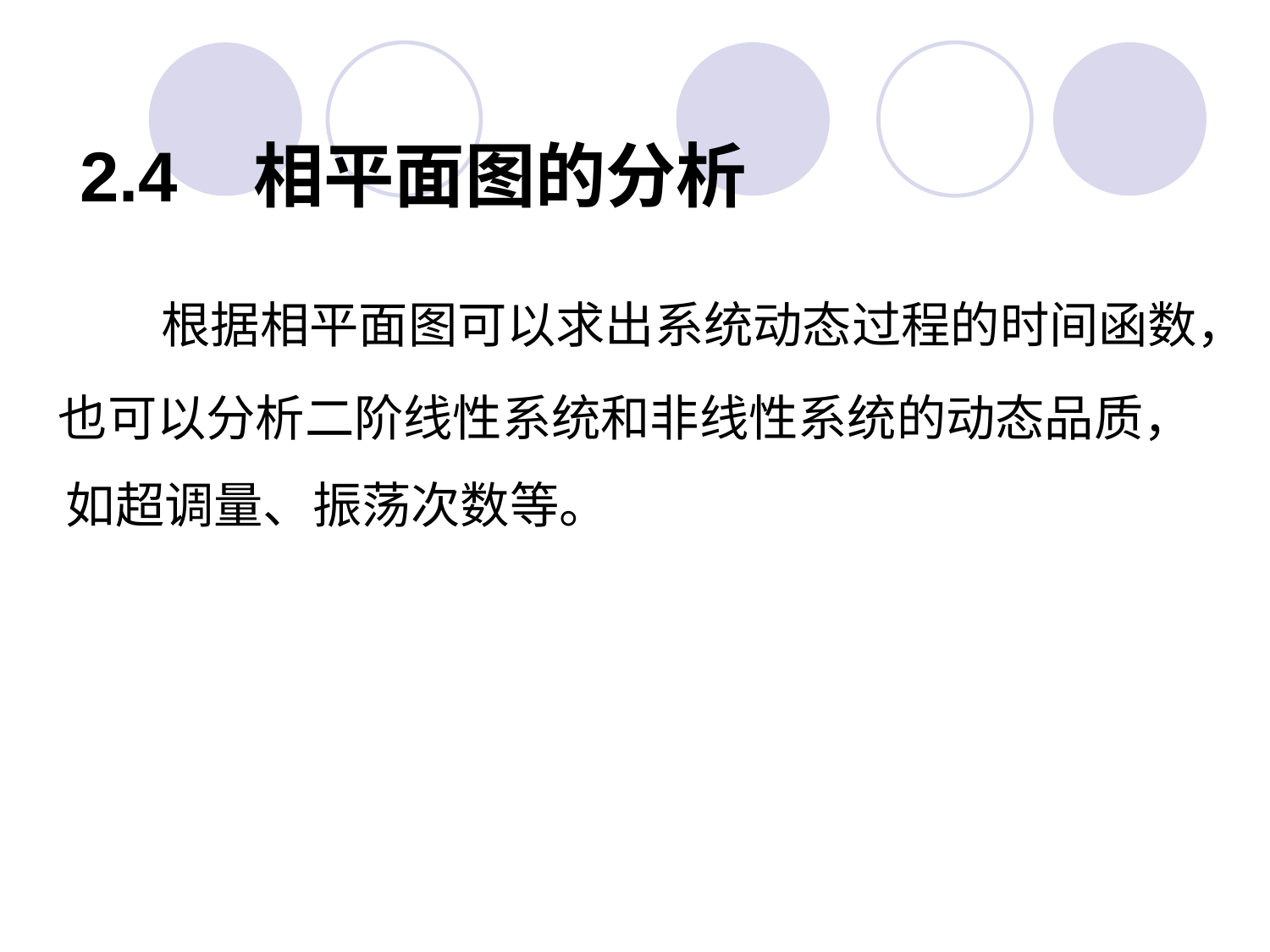

2.4   相平面图的分析
根据相平面图可以求出系统动态过程的时间函数，
也可以分析二阶线性系统和非线性系统的动态品质，
如超调量、振荡次数等。
59